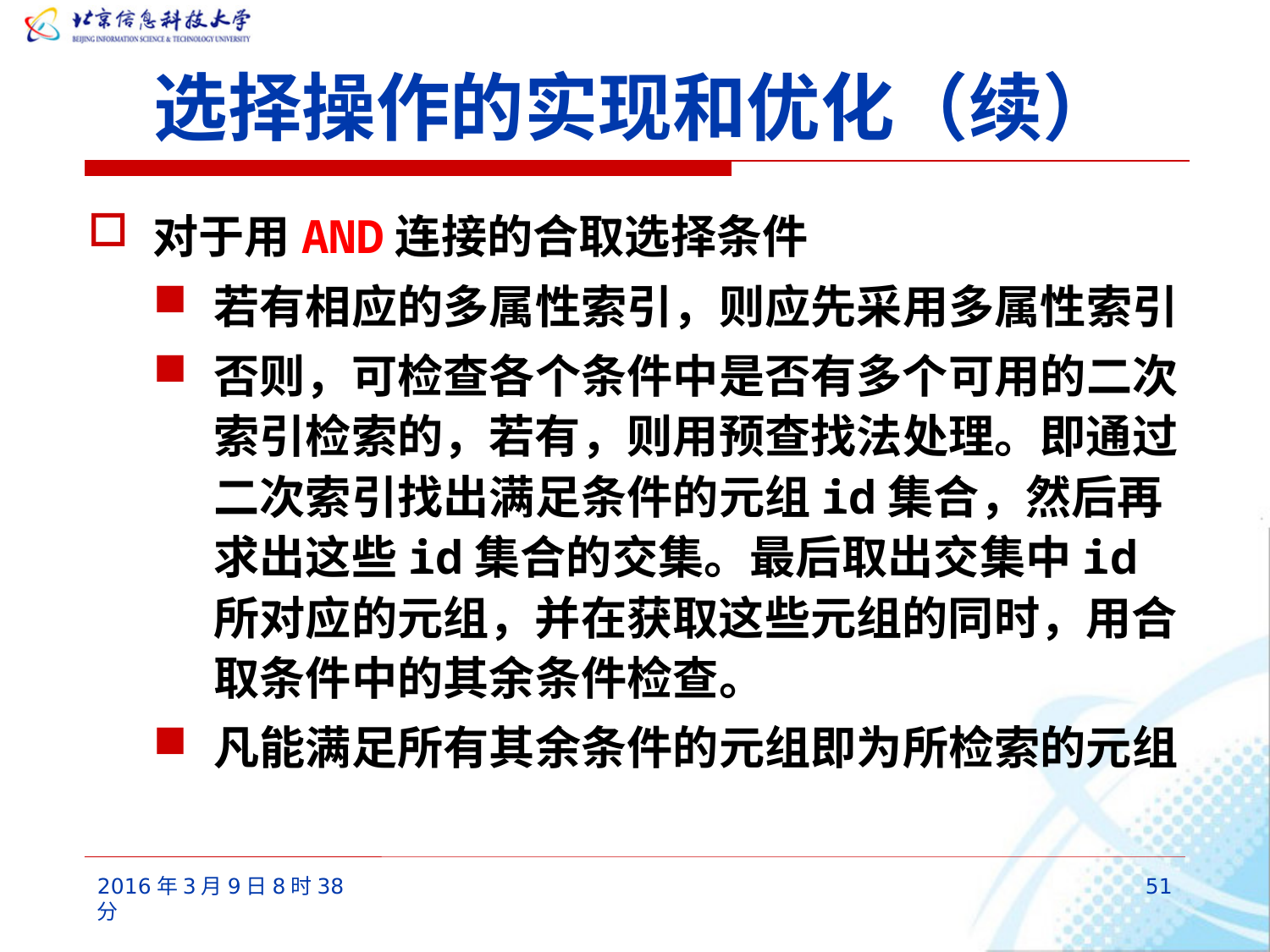

# 选择操作的实现和优化（续）
对于用AND连接的合取选择条件
若有相应的多属性索引，则应先采用多属性索引
否则，可检查各个条件中是否有多个可用的二次索引检索的，若有，则用预查找法处理。即通过二次索引找出满足条件的元组id集合，然后再求出这些id集合的交集。最后取出交集中id所对应的元组，并在获取这些元组的同时，用合取条件中的其余条件检查。
凡能满足所有其余条件的元组即为所检索的元组
2016年3月9日8时38分
51